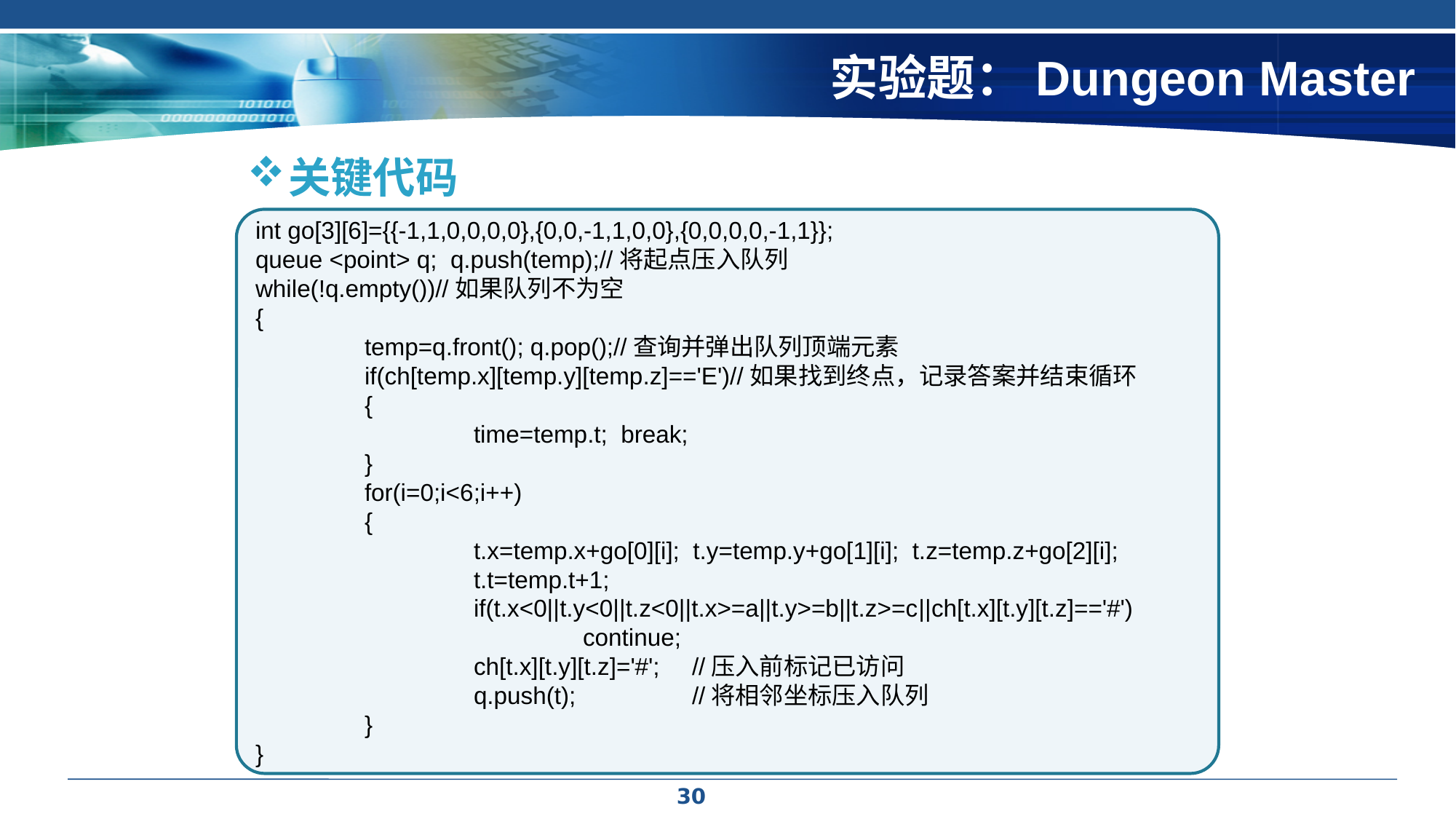

# 实验题：Dungeon Master
关键代码
int go[3][6]={{-1,1,0,0,0,0},{0,0,-1,1,0,0},{0,0,0,0,-1,1}};
queue <point> q;  q.push(temp);//将起点压入队列
while(!q.empty())//如果队列不为空
{
	temp=q.front(); q.pop();//查询并弹出队列顶端元素
	if(ch[temp.x][temp.y][temp.z]=='E')//如果找到终点，记录答案并结束循环
	{
		time=temp.t;  break;
	}
	for(i=0;i<6;i++)
	{
		t.x=temp.x+go[0][i];  t.y=temp.y+go[1][i];  t.z=temp.z+go[2][i];
		t.t=temp.t+1;
		if(t.x<0||t.y<0||t.z<0||t.x>=a||t.y>=b||t.z>=c||ch[t.x][t.y][t.z]=='#')
			continue;
		ch[t.x][t.y][t.z]='#';	//压入前标记已访问
		q.push(t);		//将相邻坐标压入队列
	}
}
30